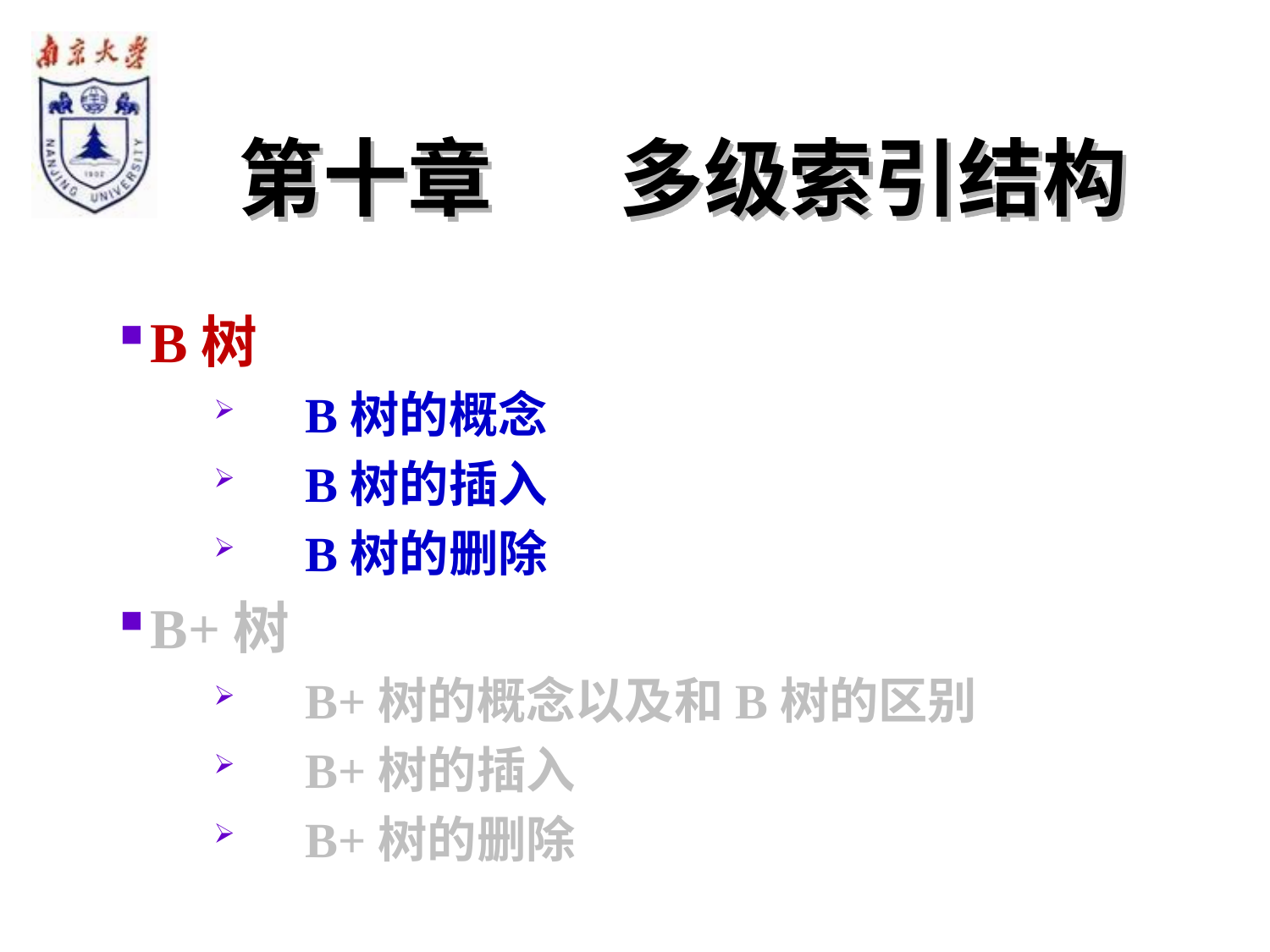

第十章 	多级索引结构
B树
 B树的概念
 B树的插入
 B树的删除
B+树
 B+树的概念以及和B树的区别
 B+树的插入
 B+树的删除